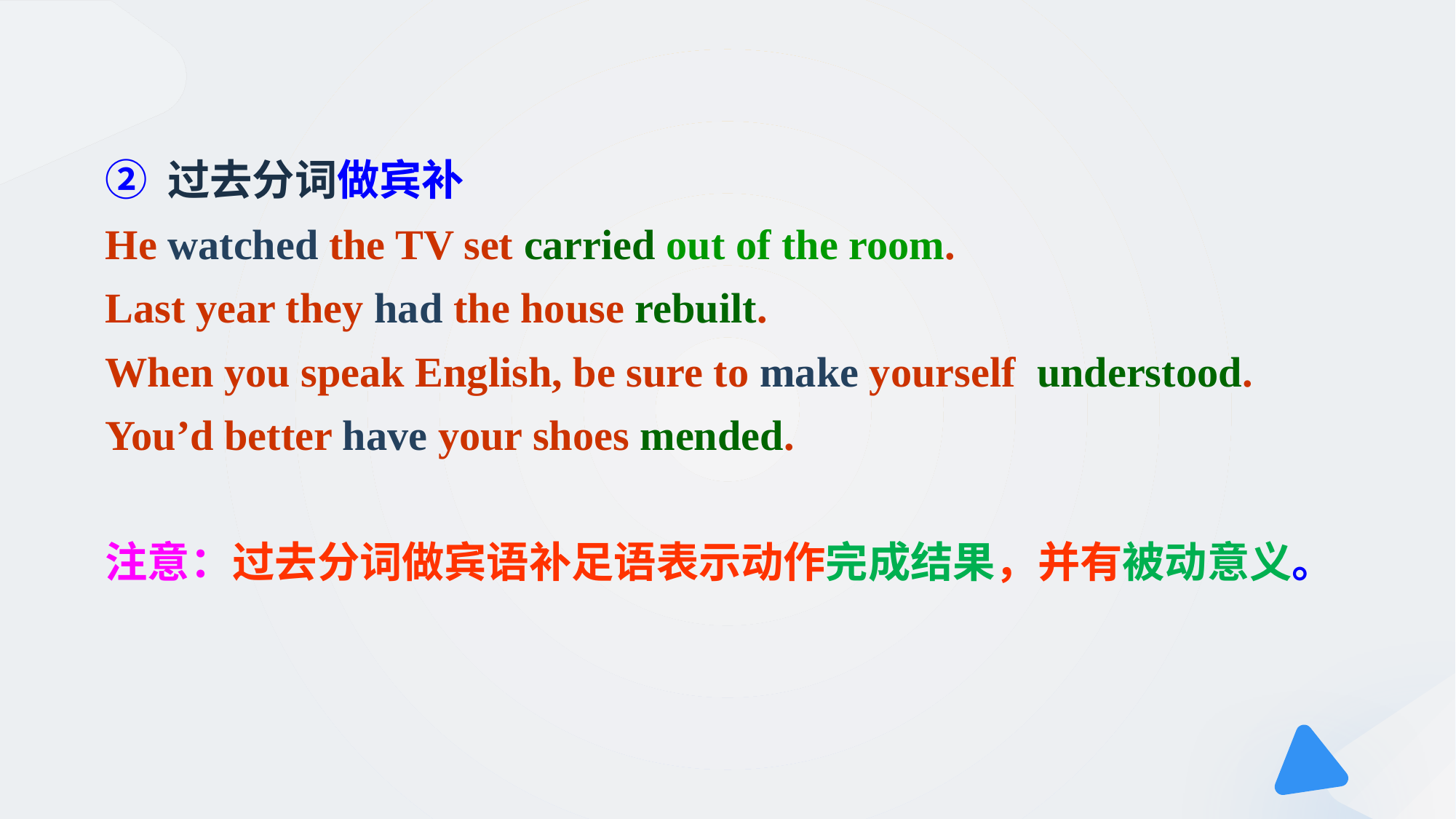

② 过去分词做宾补
He watched the TV set carried out of the room.
Last year they had the house rebuilt.
When you speak English, be sure to make yourself  understood.
You’d better have your shoes mended.

注意：过去分词做宾语补足语表示动作完成结果，并有被动意义。